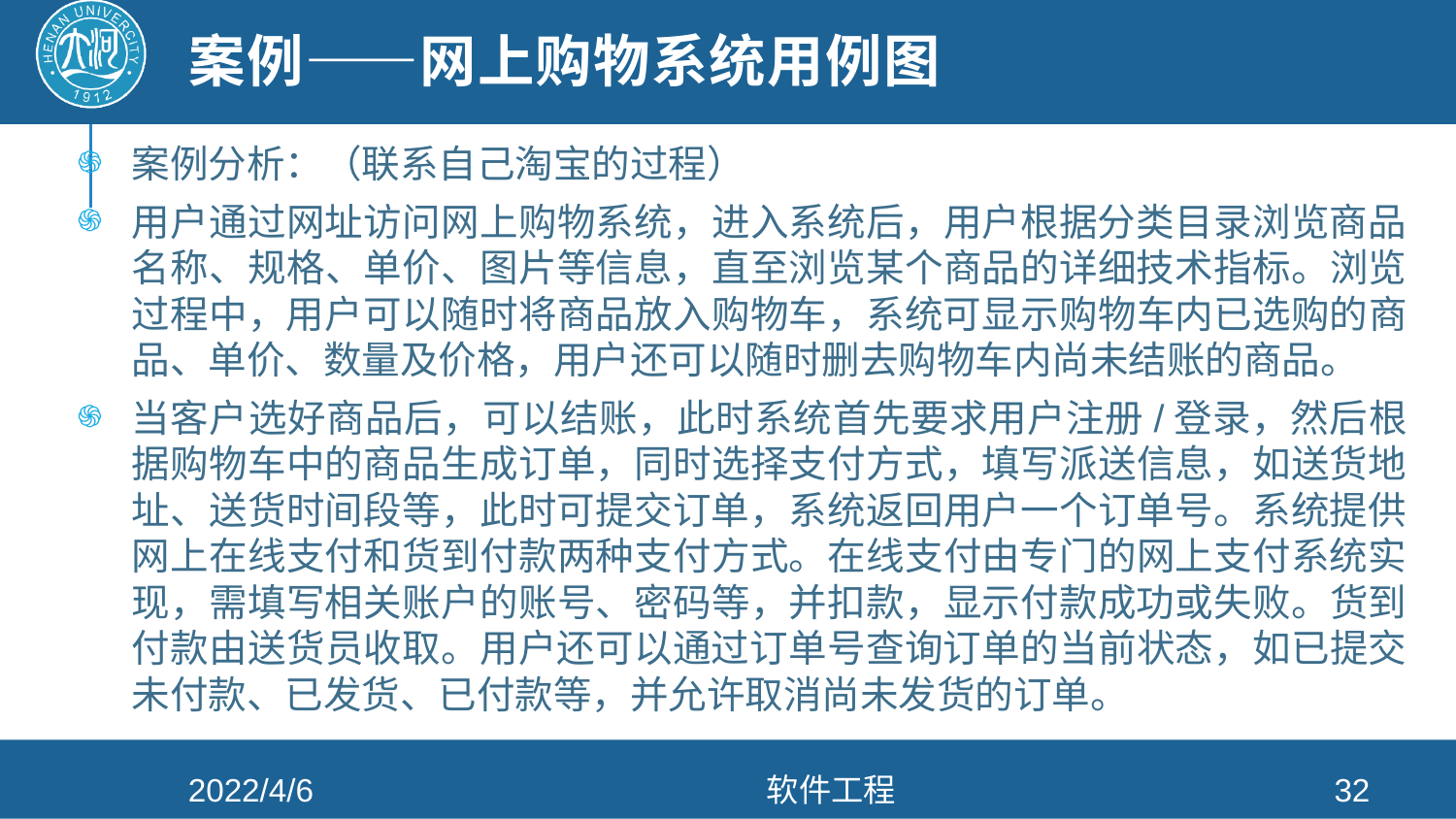

# 案例——网上购物系统用例图
案例分析：（联系自己淘宝的过程）
用户通过网址访问网上购物系统，进入系统后，用户根据分类目录浏览商品名称、规格、单价、图片等信息，直至浏览某个商品的详细技术指标。浏览过程中，用户可以随时将商品放入购物车，系统可显示购物车内已选购的商品、单价、数量及价格，用户还可以随时删去购物车内尚未结账的商品。
当客户选好商品后，可以结账，此时系统首先要求用户注册/登录，然后根据购物车中的商品生成订单，同时选择支付方式，填写派送信息，如送货地址、送货时间段等，此时可提交订单，系统返回用户一个订单号。系统提供网上在线支付和货到付款两种支付方式。在线支付由专门的网上支付系统实现，需填写相关账户的账号、密码等，并扣款，显示付款成功或失败。货到付款由送货员收取。用户还可以通过订单号查询订单的当前状态，如已提交未付款、已发货、已付款等，并允许取消尚未发货的订单。
2022/4/6
软件工程
32